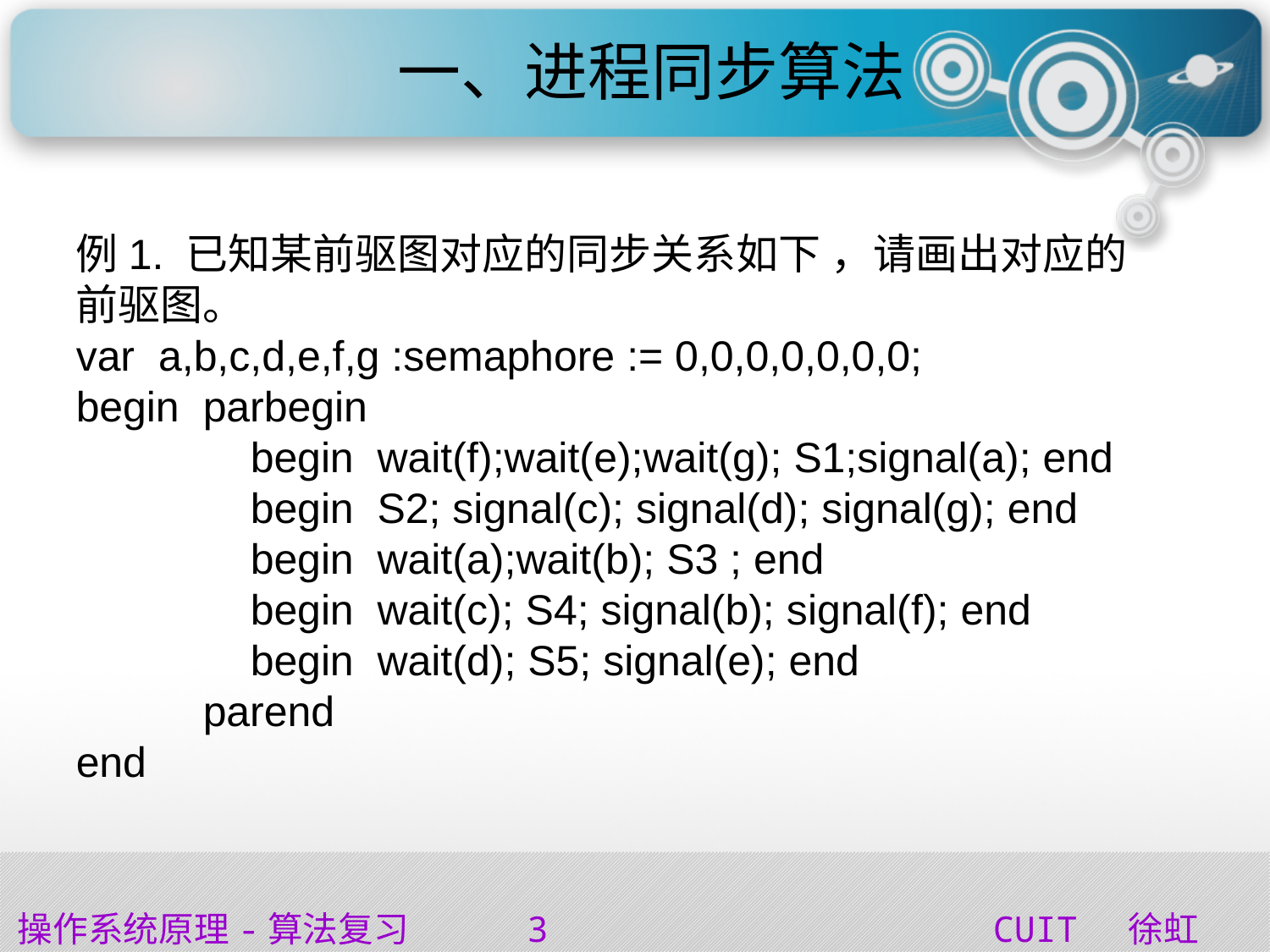

# 一、进程同步算法
例1. 已知某前驱图对应的同步关系如下 ，请画出对应的前驱图。
var  a,b,c,d,e,f,g :semaphore := 0,0,0,0,0,0,0;
begin	parbegin
	    begin  wait(f);wait(e);wait(g); S1;signal(a); end
	    begin  S2; signal(c); signal(d); signal(g); end
	    begin  wait(a);wait(b); S3 ; end
	    begin  wait(c); S4; signal(b); signal(f); end
	    begin  wait(d); S5; signal(e); end
	parend
end